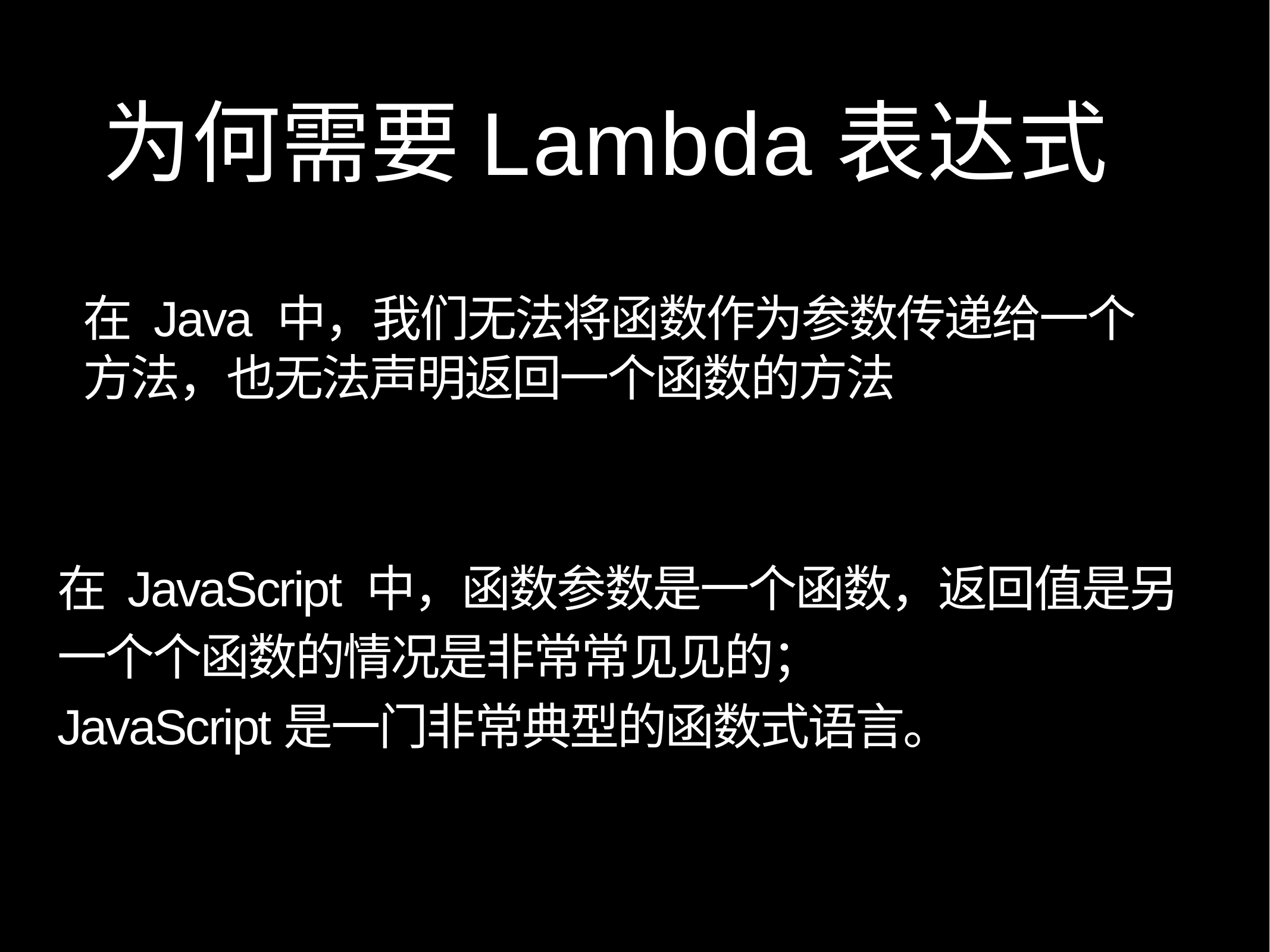

# 为何需要Lambda表达式

在 Java 中，我们无法将函数作为参数传递给一个方法，也无法声明返回一个函数的方法

在 JavaScript 中，函数参数是⼀个函数，返回值是另一个个函数的情况是非常常⻅见的；
JavaScript是一门非常典型的函数式语言。